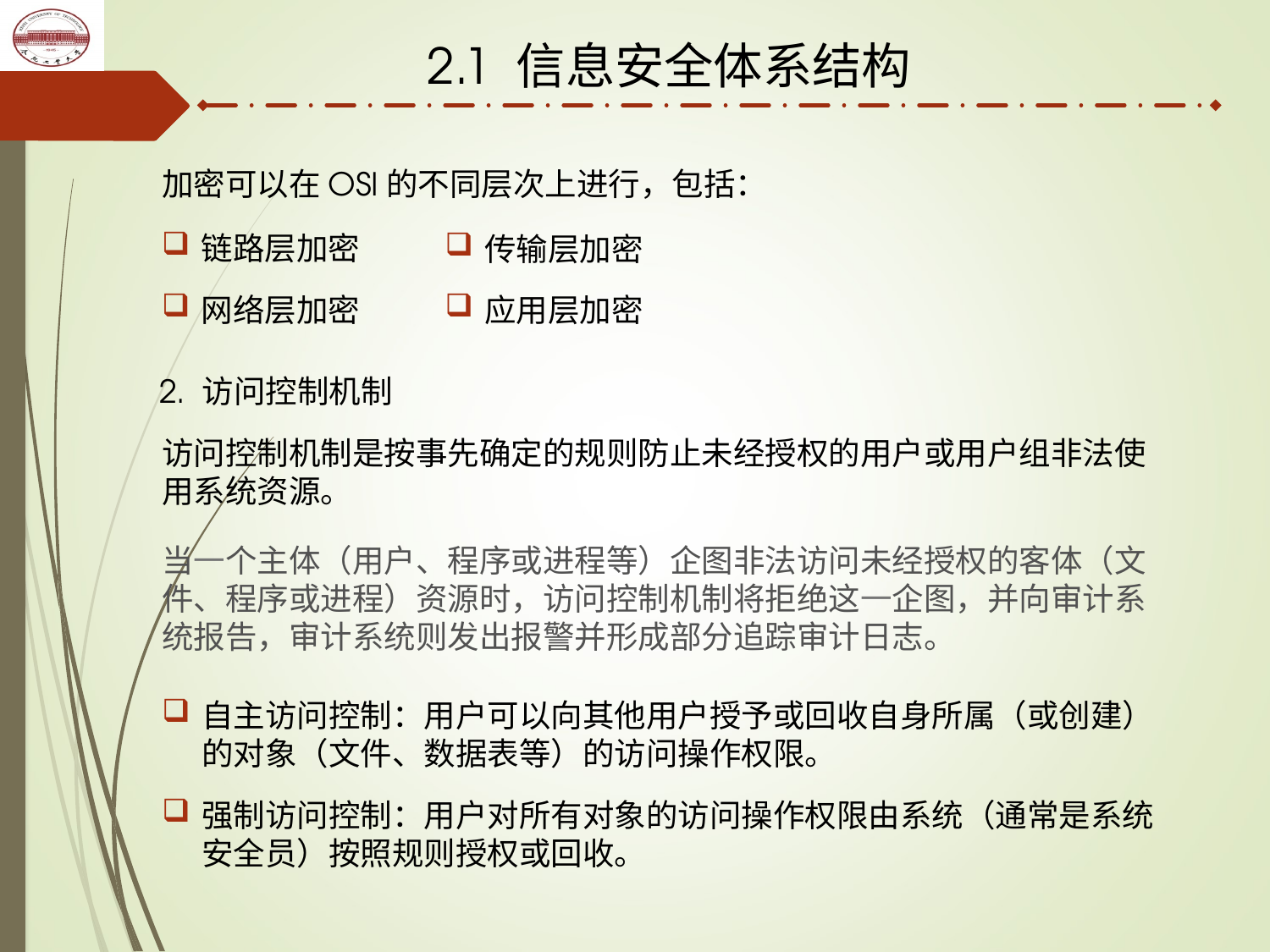

2.1 信息安全体系结构
加密可以在OSI的不同层次上进行，包括：
链路层加密
传输层加密
网络层加密
应用层加密
2. 访问控制机制
访问控制机制是按事先确定的规则防止未经授权的用户或用户组非法使用系统资源。
当一个主体（用户、程序或进程等）企图非法访问未经授权的客体（文件、程序或进程）资源时，访问控制机制将拒绝这一企图，并向审计系统报告，审计系统则发出报警并形成部分追踪审计日志。
自主访问控制：用户可以向其他用户授予或回收自身所属（或创建）的对象（文件、数据表等）的访问操作权限。
强制访问控制：用户对所有对象的访问操作权限由系统（通常是系统安全员）按照规则授权或回收。